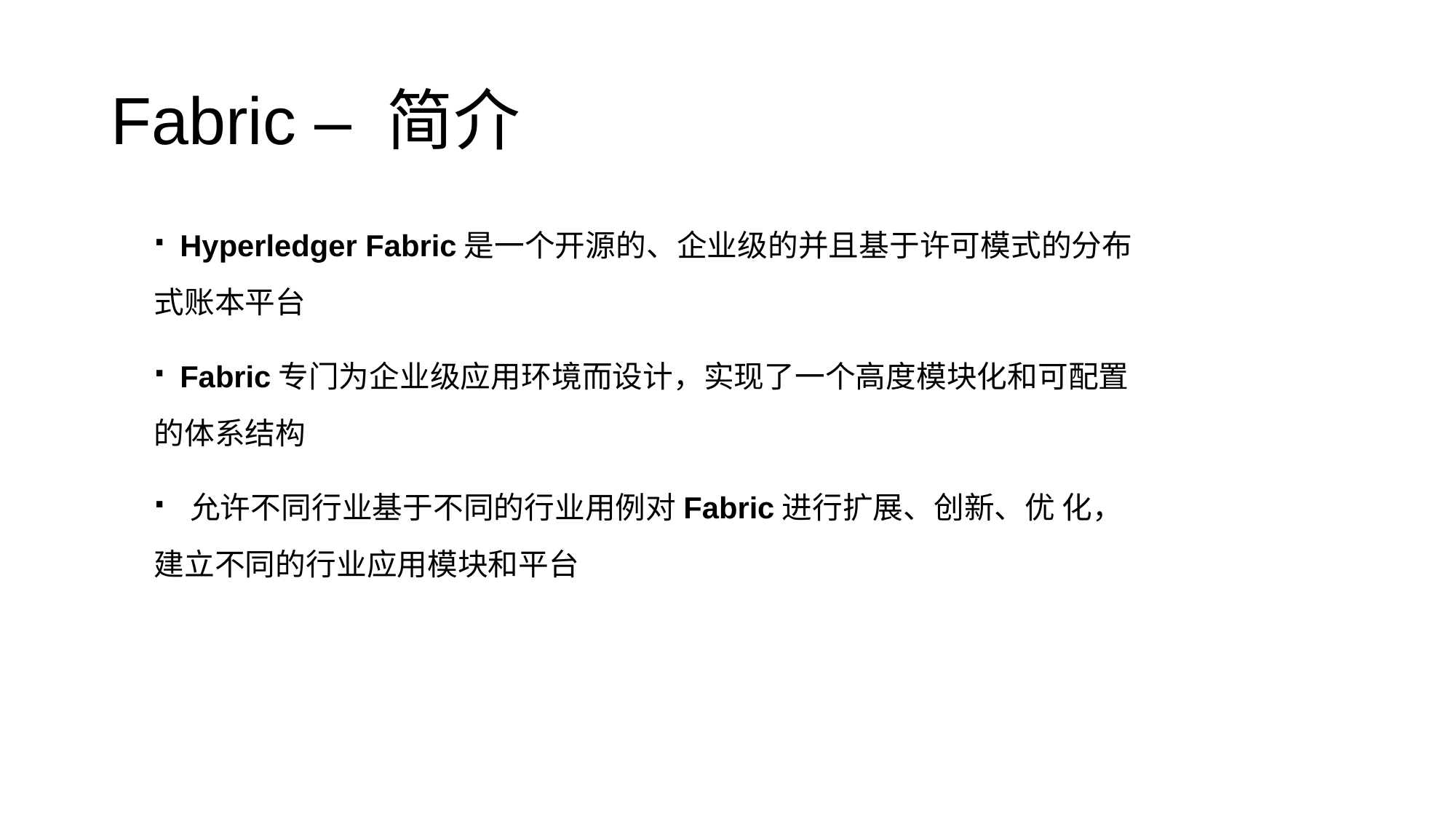

# Fabric – 简介
· Hyperledger Fabric是一个开源的、企业级的并且基于许可模式的分布式账本平台
· Fabric专门为企业级应用环境而设计，实现了一个高度模块化和可配置的体系结构
· 允许不同行业基于不同的行业用例对Fabric进行扩展、创新、优 化，建立不同的行业应用模块和平台